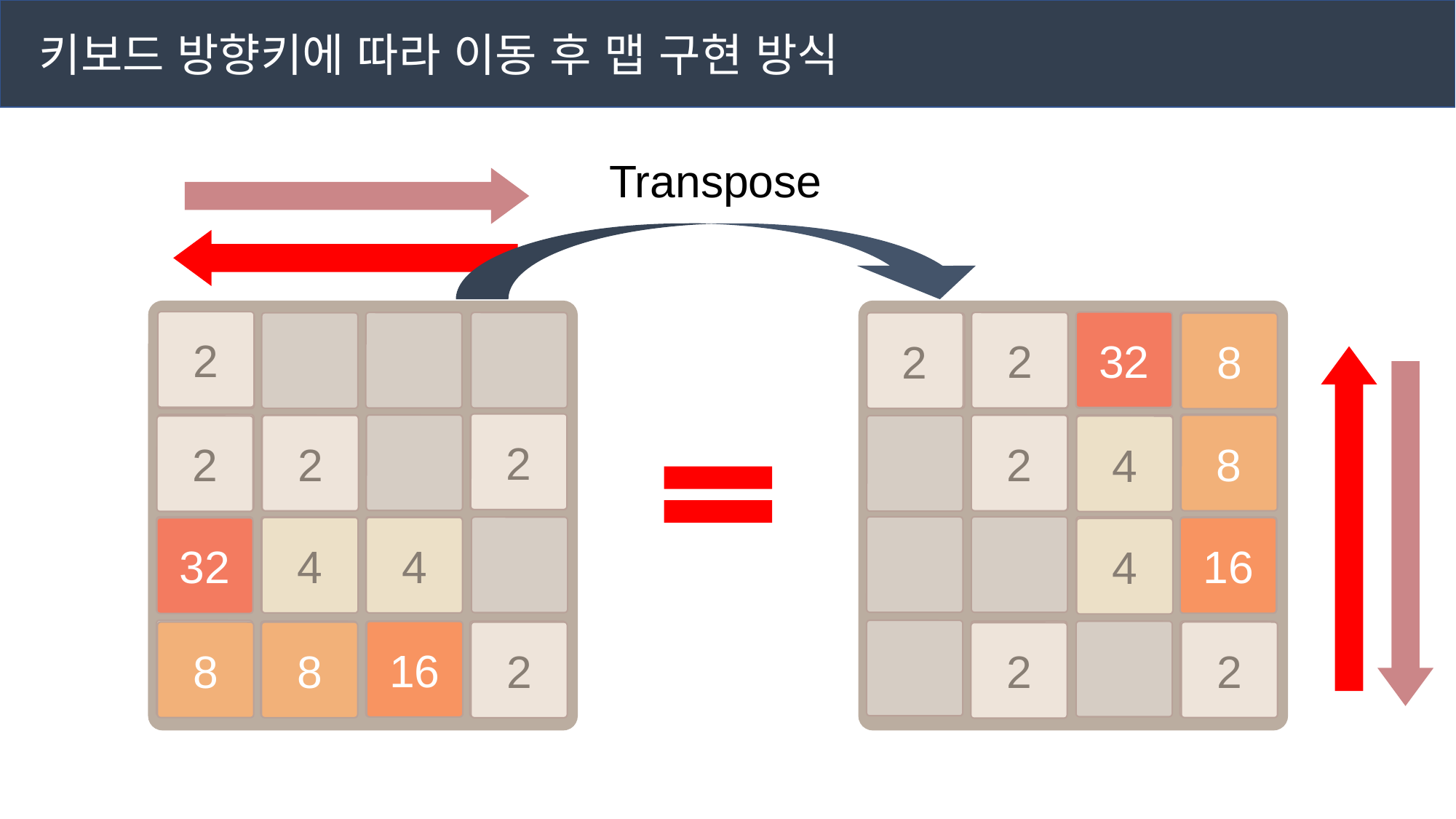

키보드 방향키에 따라 이동 후 맵 구현 방식
Transpose

2
2
2
2
4
4
32
16
8
8
2

32
2
2
8
2
8
4
16
4
2
2